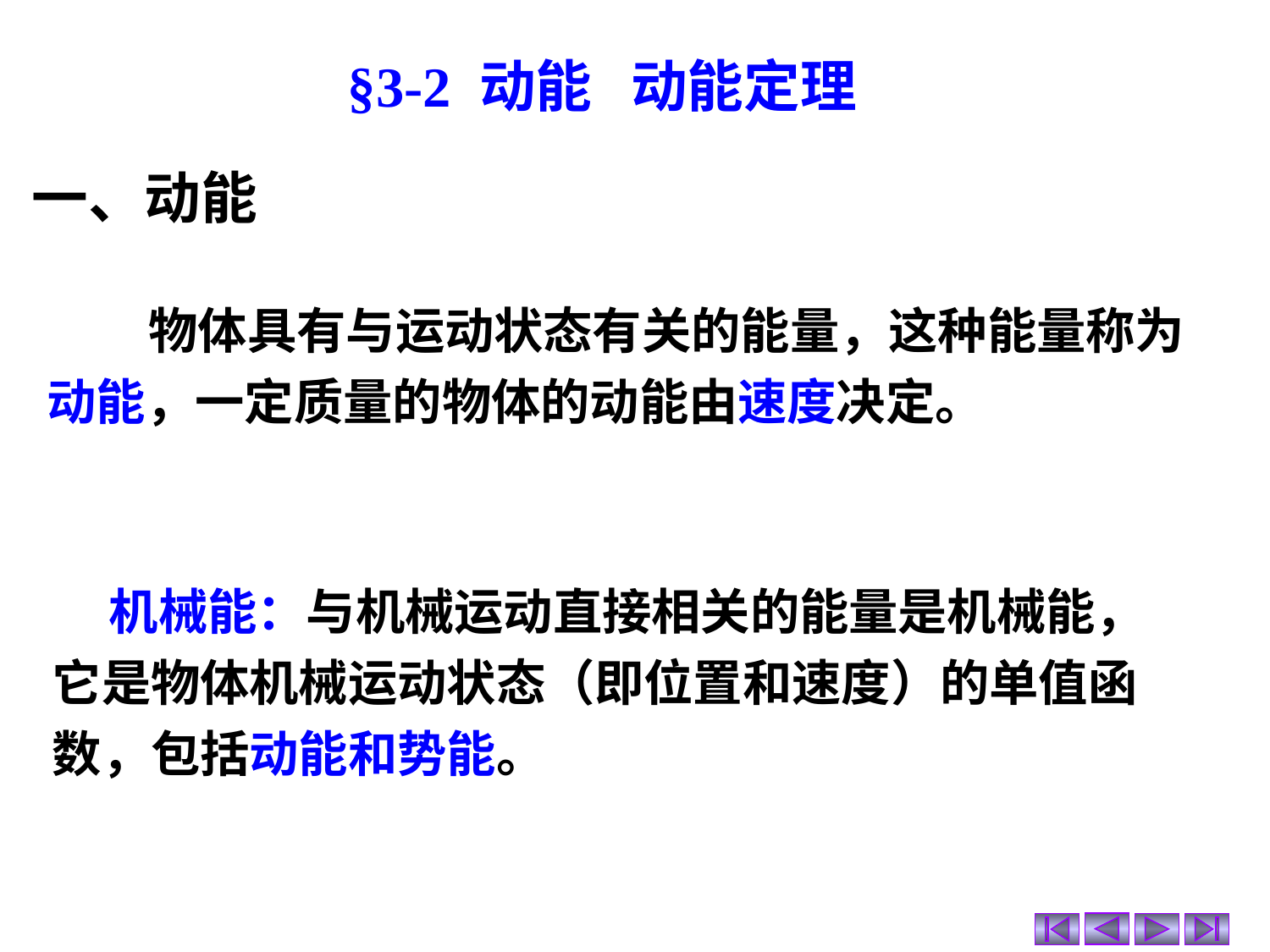

§3-2 动能   动能定理
一、动能
        物体具有与运动状态有关的能量，这种能量称为动能，一定质量的物体的动能由速度决定。
    机械能：与机械运动直接相关的能量是机械能，它是物体机械运动状态（即位置和速度）的单值函数，包括动能和势能。